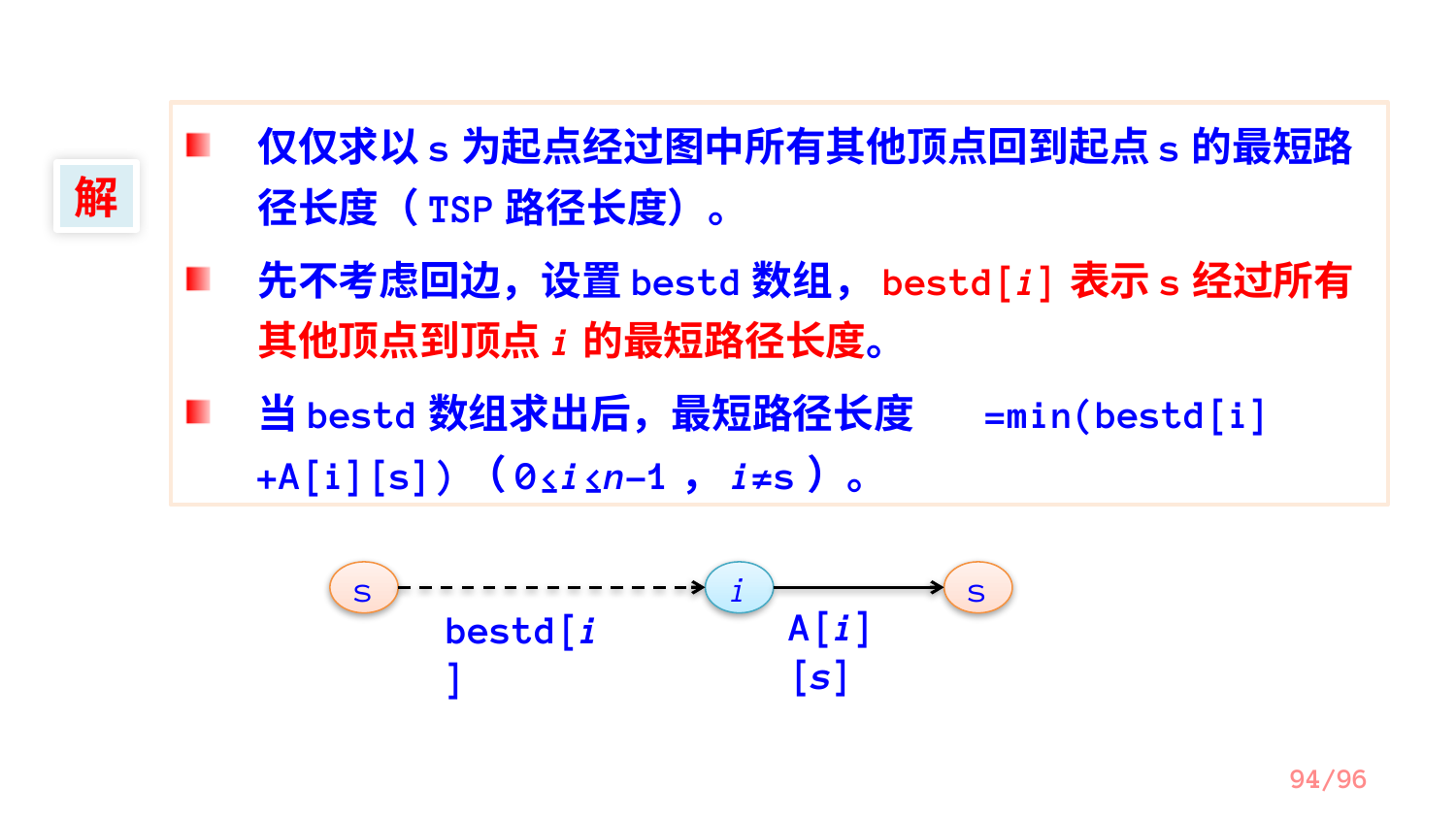

仅仅求以s为起点经过图中所有其他顶点回到起点s的最短路径长度（TSP路径长度）。
先不考虑回边，设置bestd数组，bestd[i]表示s经过所有其他顶点到顶点i的最短路径长度。
当bestd数组求出后，最短路径长度 	=min(bestd[i]+A[i][s])（0≤i≤n-1，i≠s）。
解
s
i
s
A[i][s]
bestd[i]
94/96